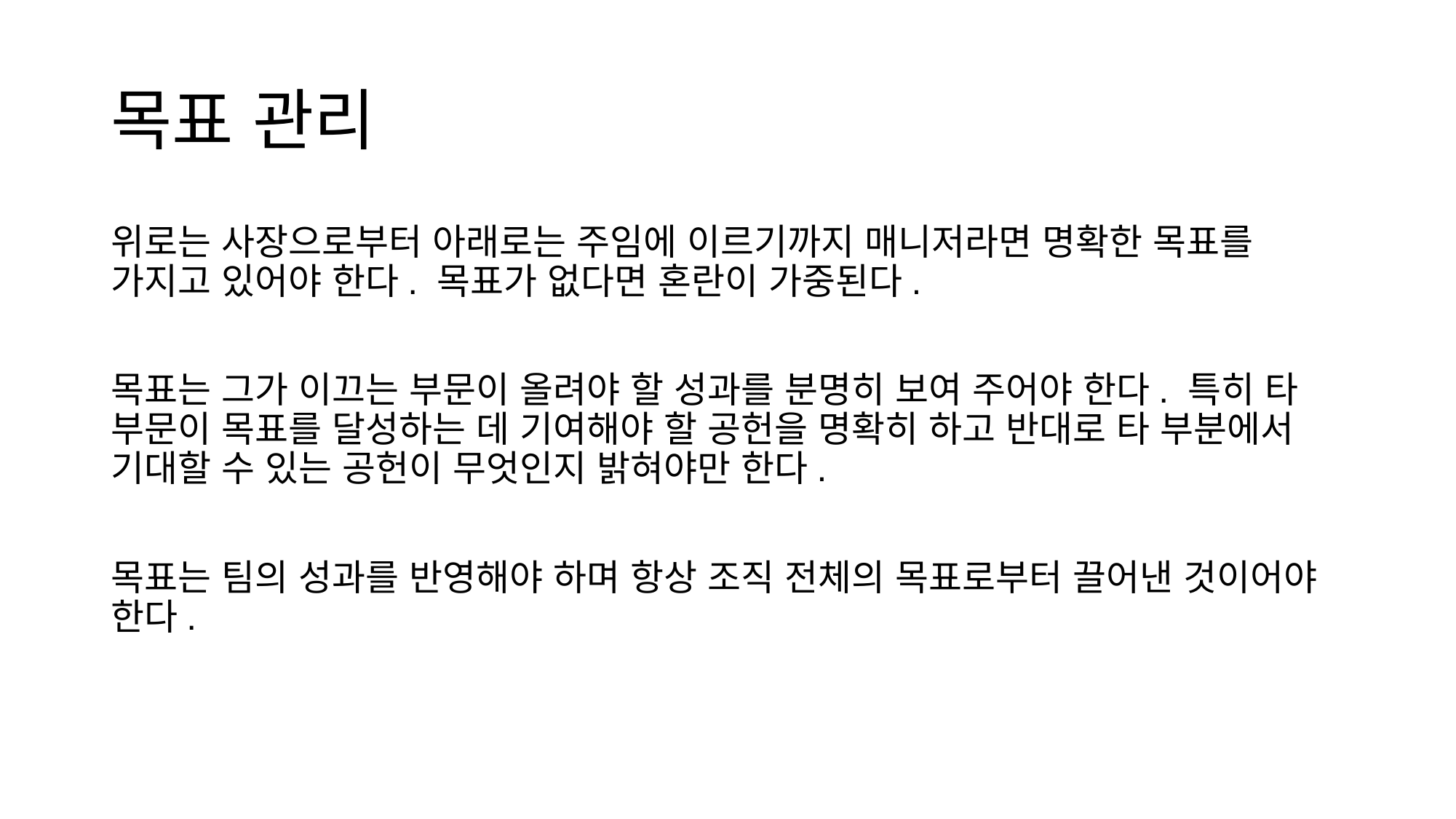

# 목표 관리
위로는 사장으로부터 아래로는 주임에 이르기까지 매니저라면 명확한 목표를 가지고 있어야 한다. 목표가 없다면 혼란이 가중된다.

목표는 그가 이끄는 부문이 올려야 할 성과를 분명히 보여 주어야 한다. 특히 타 부문이 목표를 달성하는 데 기여해야 할 공헌을 명확히 하고 반대로 타 부분에서 기대할 수 있는 공헌이 무엇인지 밝혀야만 한다.

목표는 팀의 성과를 반영해야 하며 항상 조직 전체의 목표로부터 끌어낸 것이어야 한다.